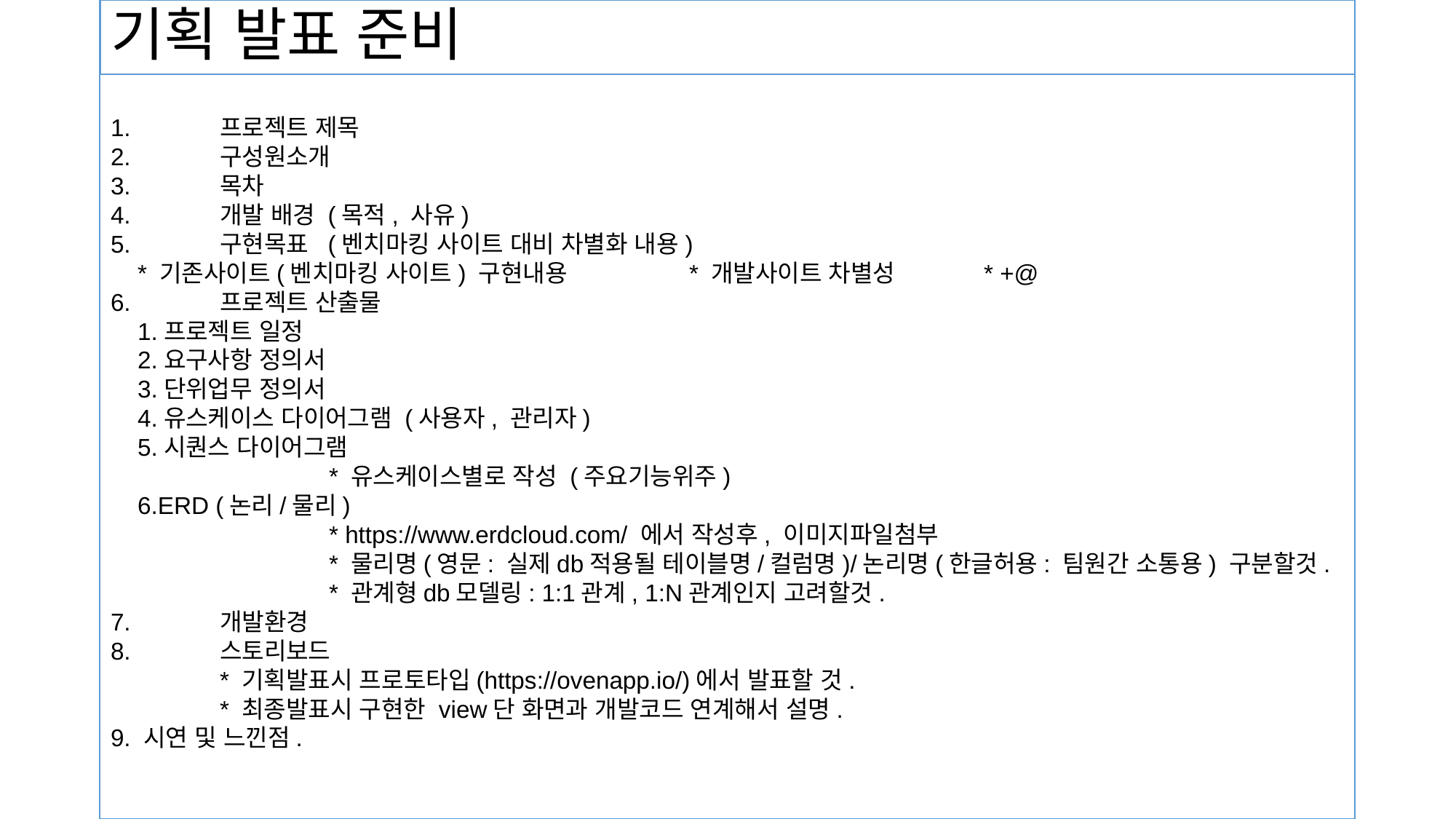

# 기획 발표 준비
1.	프로젝트 제목
2.	구성원소개
3.	목차
4.	개발 배경 (목적, 사유)
5.	구현목표  (벤치마킹 사이트 대비 차별화 내용)
    * 기존사이트(벤치마킹 사이트) 구현내용	    * 개발사이트 차별성    	* +@
6.	프로젝트 산출물
    1.프로젝트 일정
    2.요구사항 정의서
    3.단위업무 정의서
    4.유스케이스 다이어그램 (사용자, 관리자)
    5.시퀀스 다이어그램
		* 유스케이스별로 작성 (주요기능위주)
    6.ERD (논리/물리)
		* https://www.erdcloud.com/ 에서 작성후, 이미지파일첨부
		* 물리명(영문: 실제db적용될 테이블명/컬럼명)/논리명(한글허용: 팀원간 소통용) 구분할것.
		* 관계형db모델링: 1:1관계, 1:N관계인지 고려할것.
7.	개발환경
8.	스토리보드
	* 기획발표시 프로토타입(https://ovenapp.io/)에서 발표할 것.
	* 최종발표시 구현한 view단 화면과 개발코드 연계해서 설명.
9. 시연 및 느낀점.